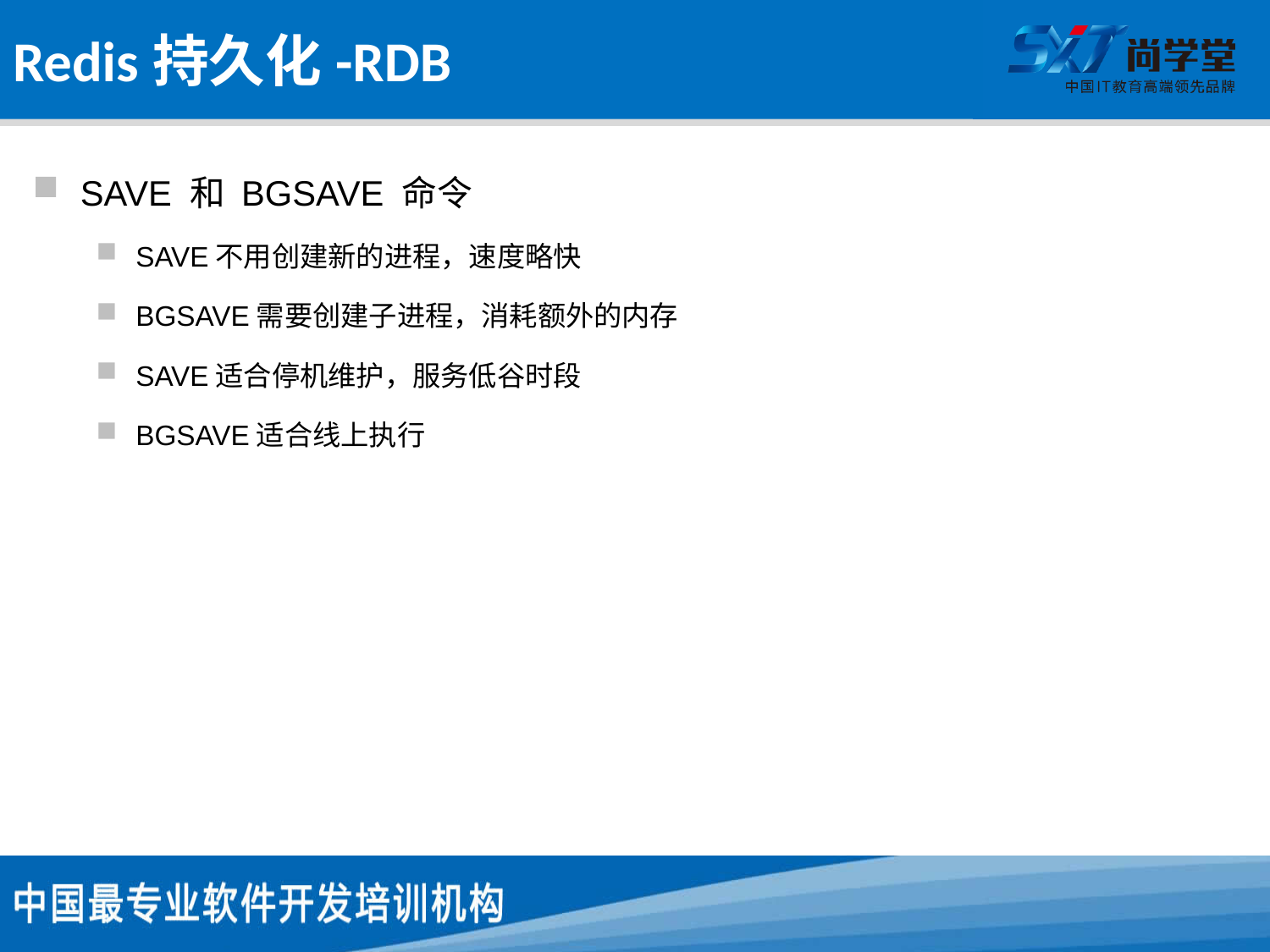

# Redis持久化-RDB
SAVE 和 BGSAVE 命令
SAVE不用创建新的进程，速度略快
BGSAVE需要创建子进程，消耗额外的内存
SAVE适合停机维护，服务低谷时段
BGSAVE适合线上执行